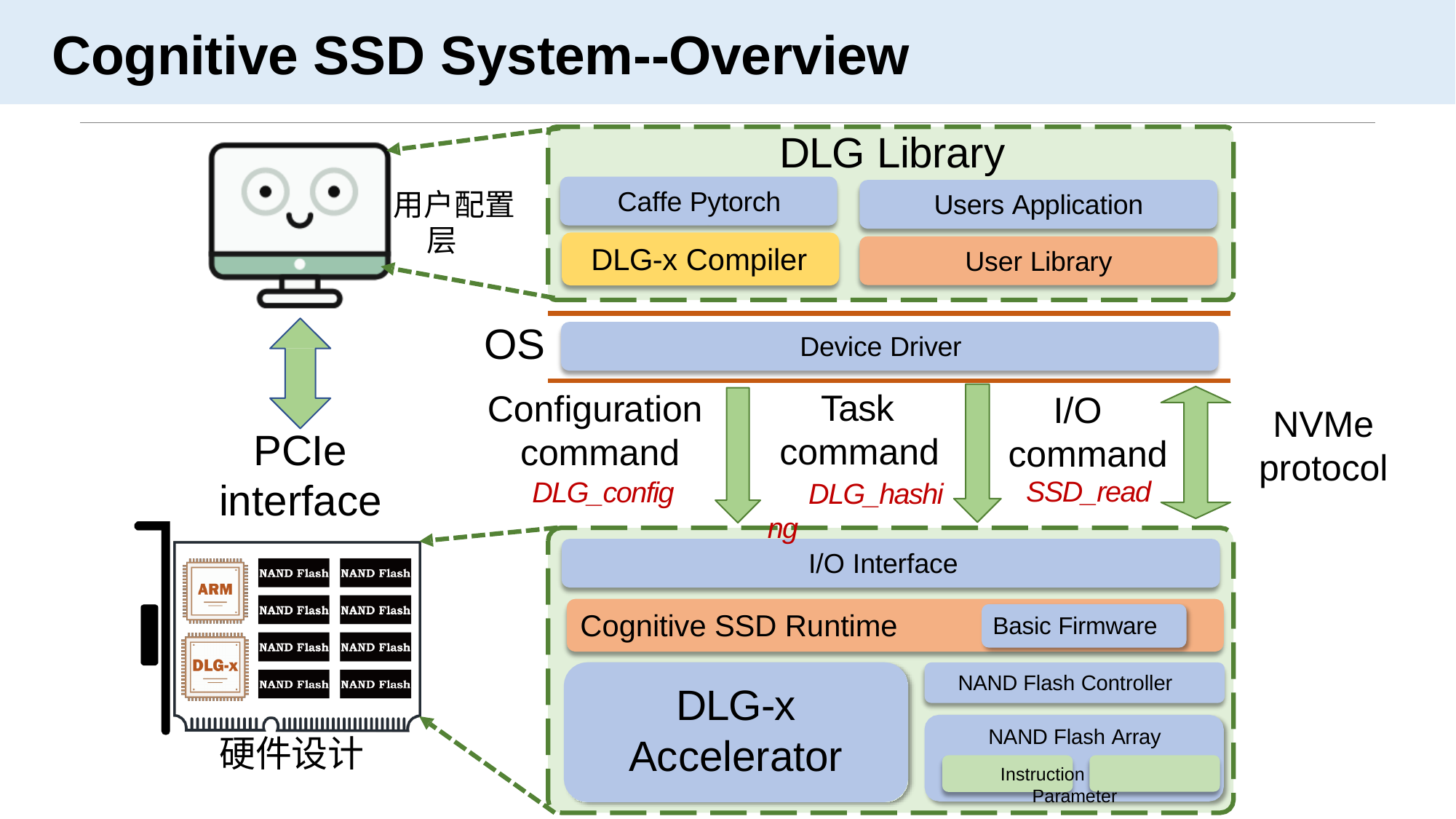

# Cognitive SSD System--Overview

DLG Library

Caffe Pytorch
DLG-x Compiler
用户配置层
Users Application
User Library

OS

Device Driver

Task  command
DLG_hashing

Configuration  command
DLG_config
I/O   command
SSD_read

NVMe
protocol
PCIe
interface

I/O Interface

Cognitive SSD Runtime
Basic Firmware

NAND Flash Controller
DLG-x
Accelerator

NAND Flash Array
Instruction	Parameter
硬件设计